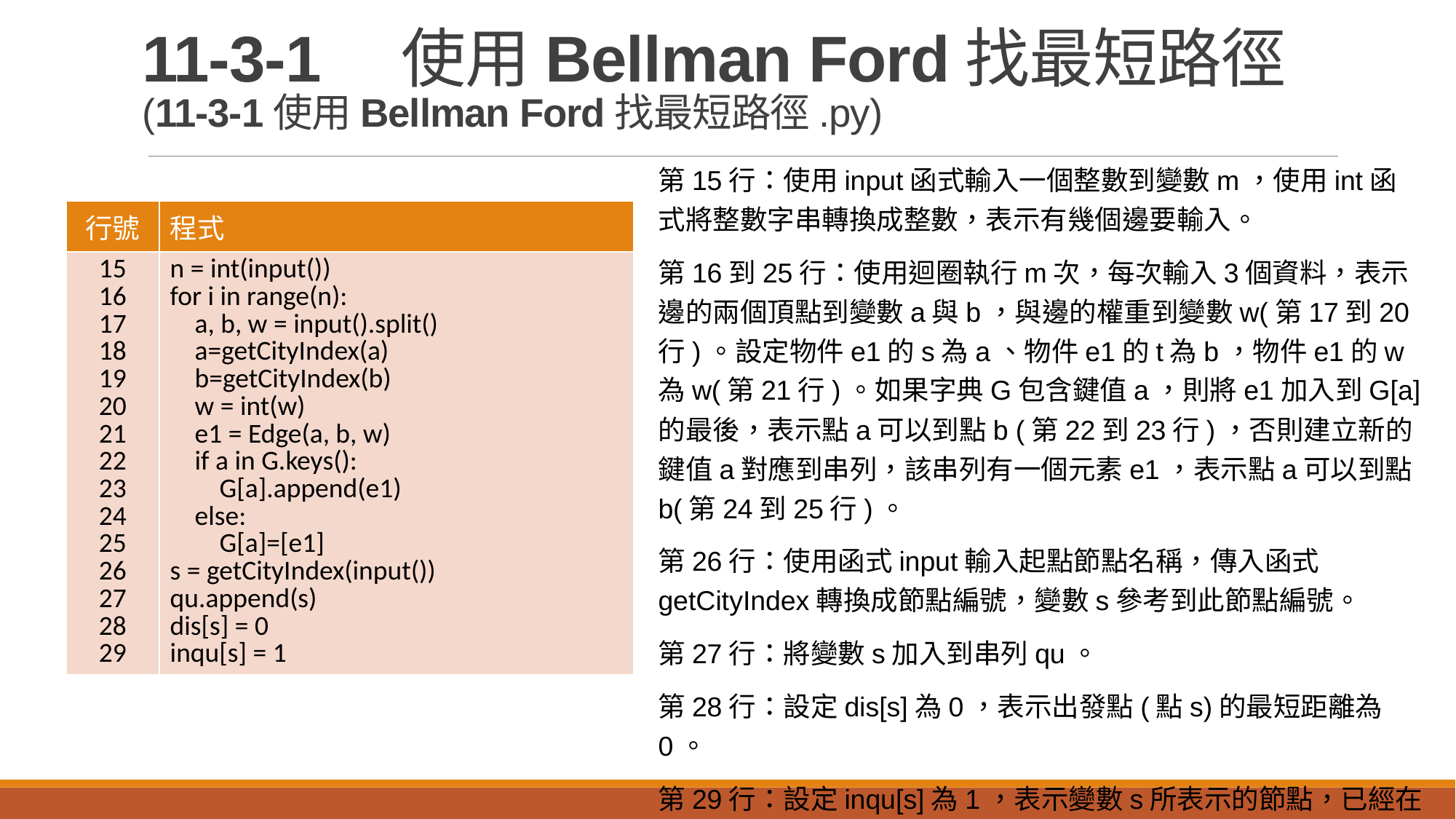

# 11-3-1　使用Bellman Ford找最短路徑 (11-3-1使用Bellman Ford找最短路徑.py)
第15行：使用input函式輸入一個整數到變數m，使用int函式將整數字串轉換成整數，表示有幾個邊要輸入。
第16到25行：使用迴圈執行m次，每次輸入3個資料，表示邊的兩個頂點到變數a與b，與邊的權重到變數w(第17到20行)。設定物件e1的s為a、物件e1的t為b，物件e1的w為w(第21行)。如果字典G包含鍵值a，則將e1加入到G[a]的最後，表示點a可以到點b (第22到23行)，否則建立新的鍵值a對應到串列，該串列有一個元素e1，表示點a可以到點b(第24到25行)。
第26行：使用函式input輸入起點節點名稱，傳入函式getCityIndex轉換成節點編號，變數s參考到此節點編號。
第27行：將變數s加入到串列qu。
第28行：設定dis[s]為0，表示出發點(點s)的最短距離為0。
第29行：設定inqu[s]為1，表示變數s所表示的節點，已經在佇列qu內。

| 行號 | 程式 |
| --- | --- |
| 15 16 17 18 19 20 21 22 23 24 25 26 27 28 29 | n = int(input()) for i in range(n): a, b, w = input().split() a=getCityIndex(a) b=getCityIndex(b) w = int(w) e1 = Edge(a, b, w) if a in G.keys(): G[a].append(e1) else: G[a]=[e1] s = getCityIndex(input()) qu.append(s) dis[s] = 0 inqu[s] = 1 |